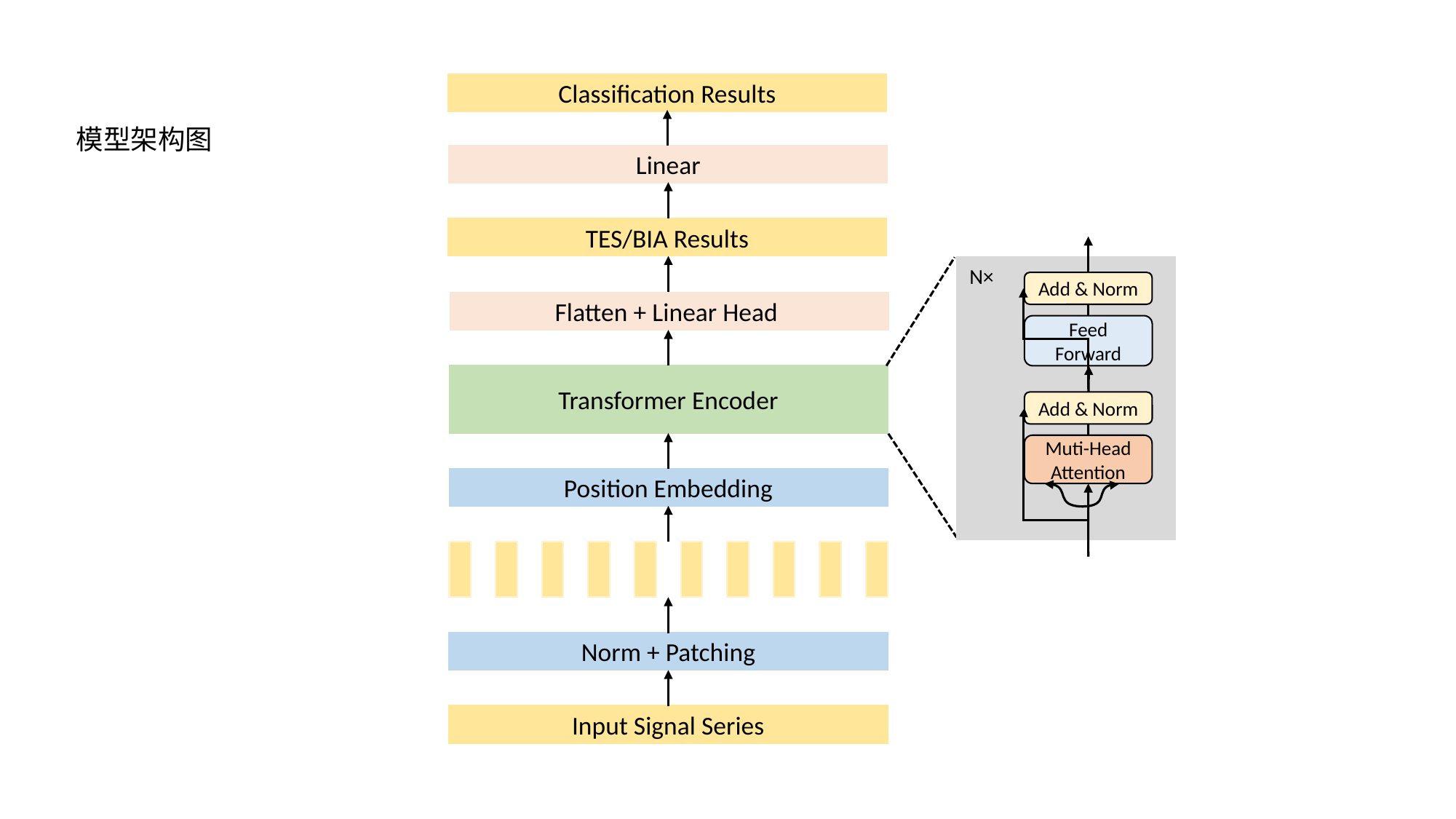

Classification Results
模型架构图
Linear
TES/BIA Results

N×
Add & Norm
Feed Forward
Add & Norm
Muti-Head Attention
Flatten + Linear Head
Transformer Encoder
Position Embedding

Norm + Patching
Input Signal Series